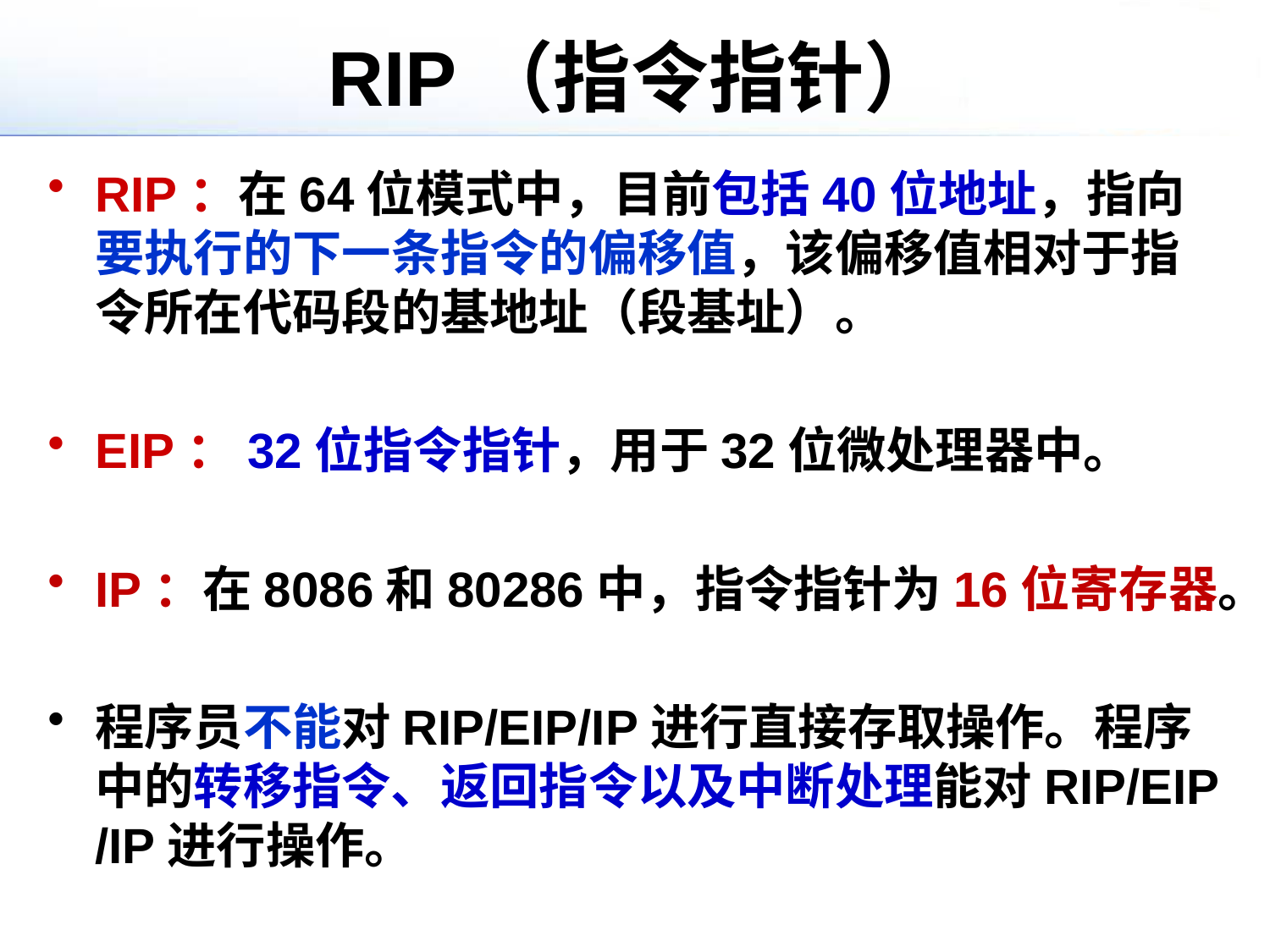

# RIP（指令指针）
RIP：在64位模式中，目前包括40位地址，指向要执行的下一条指令的偏移值，该偏移值相对于指令所在代码段的基地址（段基址）。

EIP：32位指令指针，用于32位微处理器中。

IP：在8086和80286中，指令指针为16位寄存器。

程序员不能对RIP/EIP/IP进行直接存取操作。程序中的转移指令、返回指令以及中断处理能对RIP/EIP /IP进行操作。